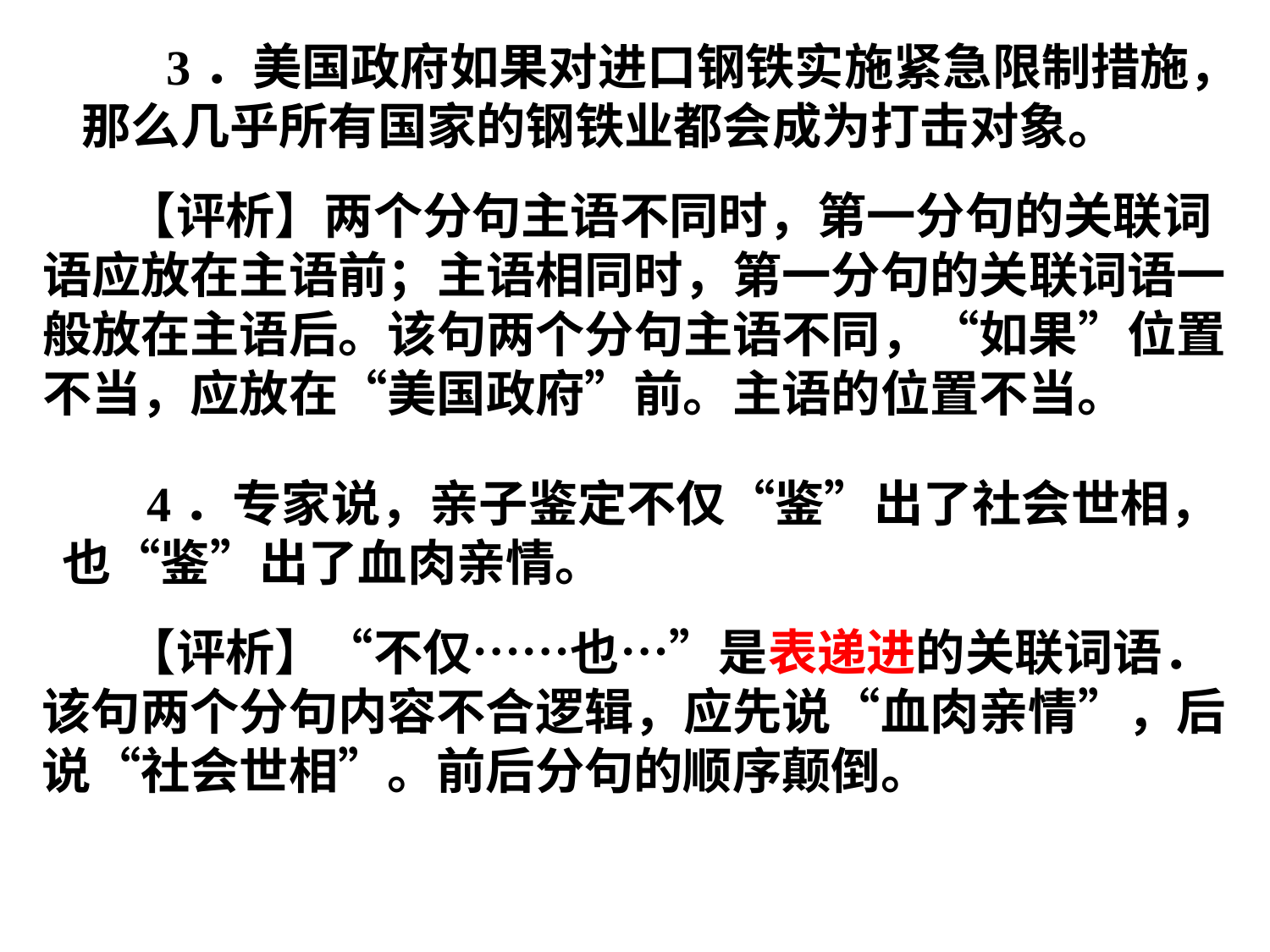

3．美国政府如果对进口钢铁实施紧急限制措施，那么几乎所有国家的钢铁业都会成为打击对象。
【评析】两个分句主语不同时，第一分句的关联词语应放在主语前；主语相同时，第一分句的关联词语一般放在主语后。该句两个分句主语不同，“如果”位置不当，应放在“美国政府”前。主语的位置不当。
4．专家说，亲子鉴定不仅“鉴”出了社会世相，也“鉴”出了血肉亲情。

【评析】“不仅……也…”是表递进的关联词语．该句两个分句内容不合逻辑，应先说“血肉亲情”，后说“社会世相”。前后分句的顺序颠倒。